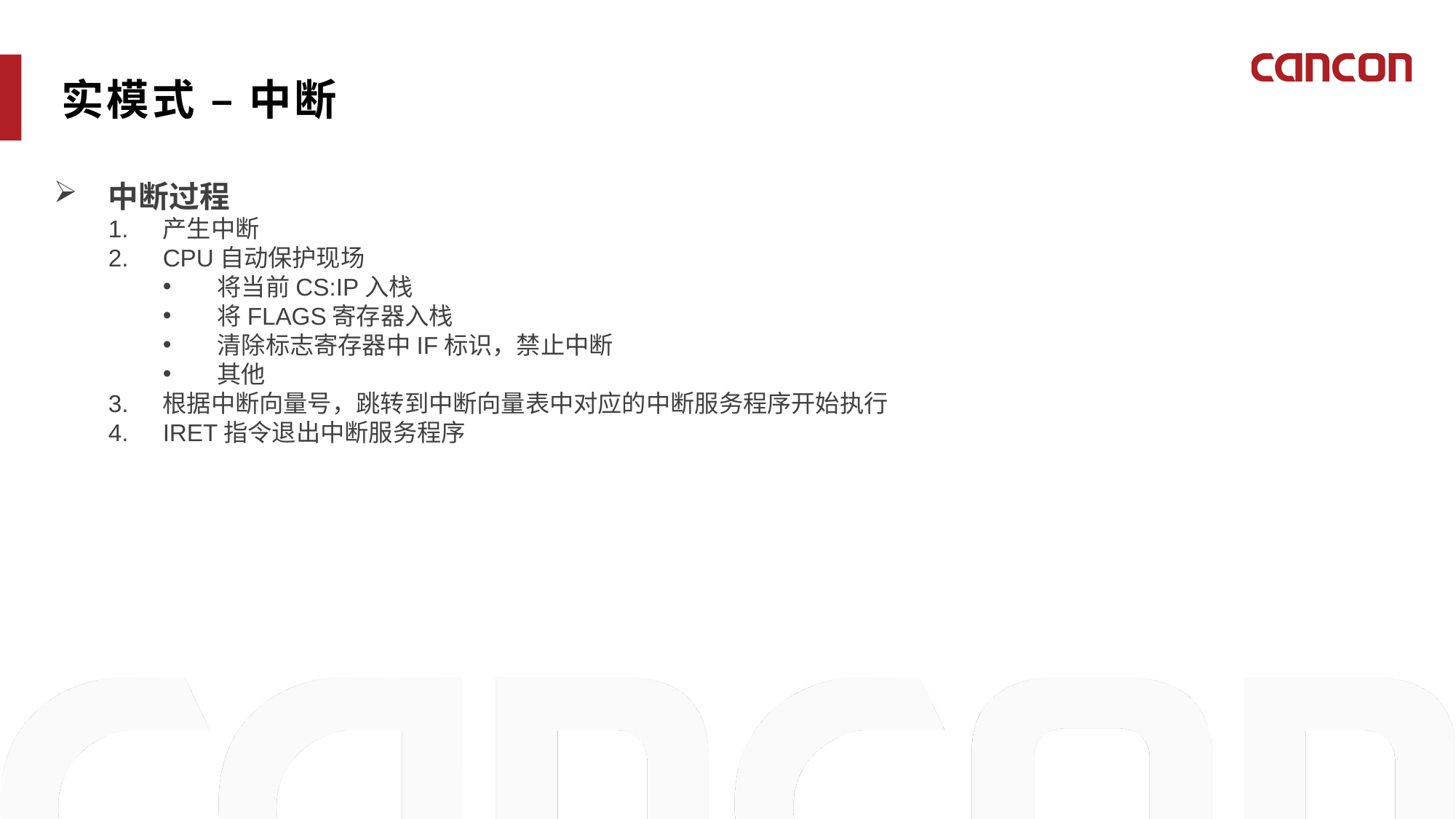

实模式 – 中断
中断过程
产生中断
CPU自动保护现场
将当前CS:IP入栈
将FLAGS寄存器入栈
清除标志寄存器中IF标识，禁止中断
其他
根据中断向量号，跳转到中断向量表中对应的中断服务程序开始执行
IRET指令退出中断服务程序